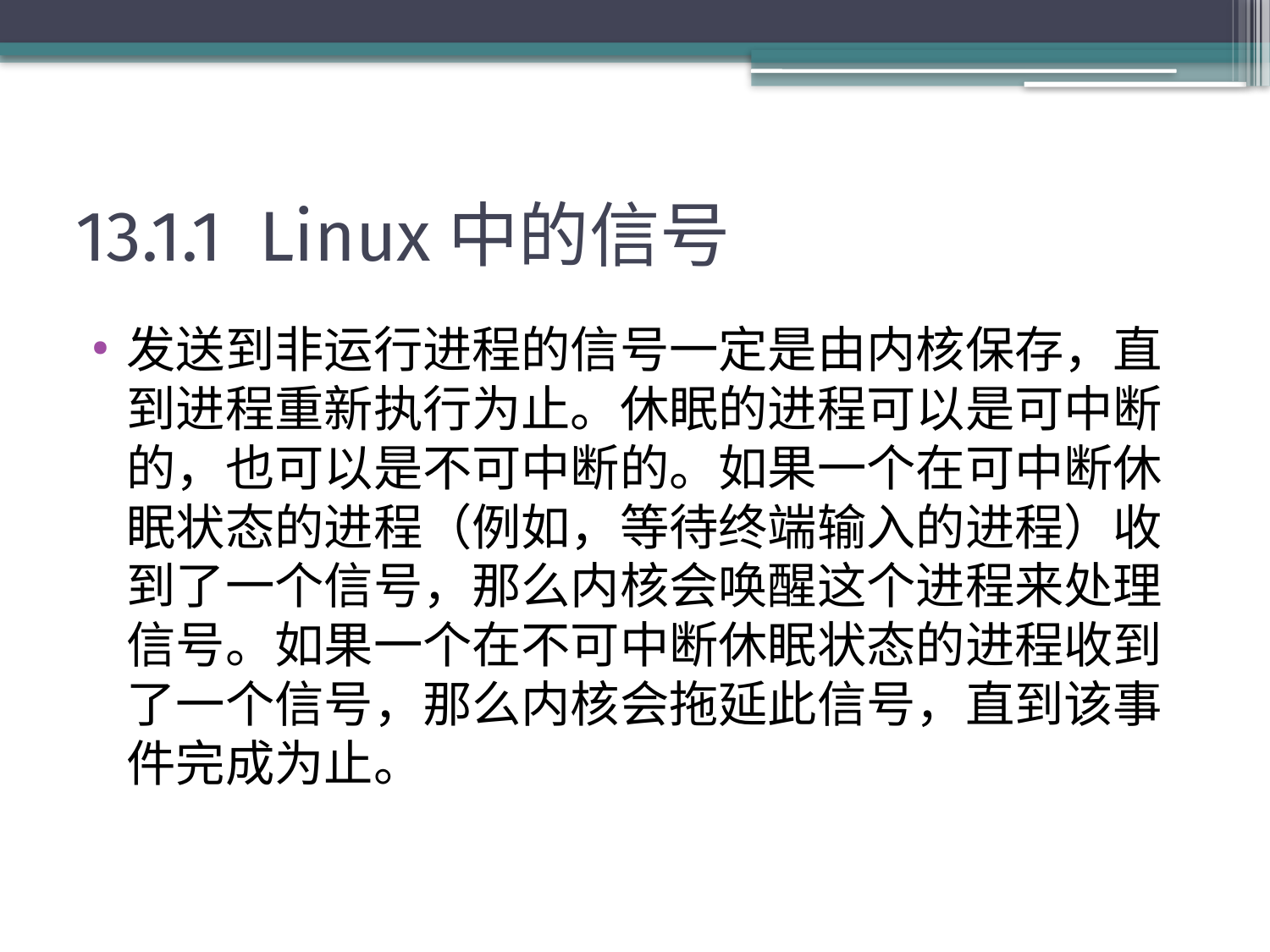

# 13.1.1  Linux中的信号
发送到非运行进程的信号一定是由内核保存，直到进程重新执行为止。休眠的进程可以是可中断的，也可以是不可中断的。如果一个在可中断休眠状态的进程（例如，等待终端输入的进程）收到了一个信号，那么内核会唤醒这个进程来处理信号。如果一个在不可中断休眠状态的进程收到了一个信号，那么内核会拖延此信号，直到该事件完成为止。